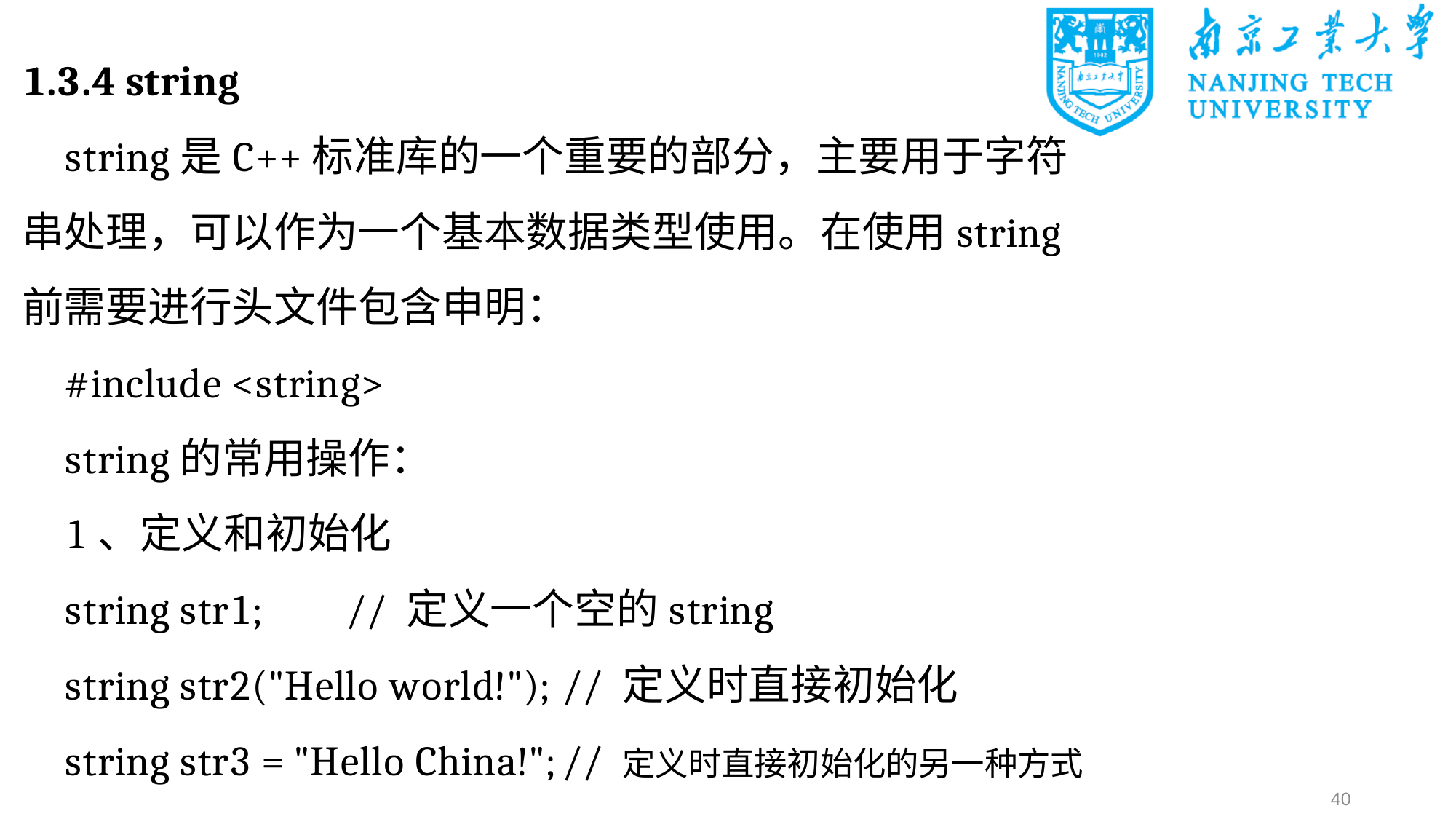

1.3.4 string
string是C++标准库的一个重要的部分，主要用于字符串处理，可以作为一个基本数据类型使用。在使用string前需要进行头文件包含申明：
#include <string>
string的常用操作：
1、定义和初始化
string str1;			// 定义一个空的string
string str2("Hello world!");	// 定义时直接初始化
string str3 = "Hello China!";	// 定义时直接初始化的另一种方式
40